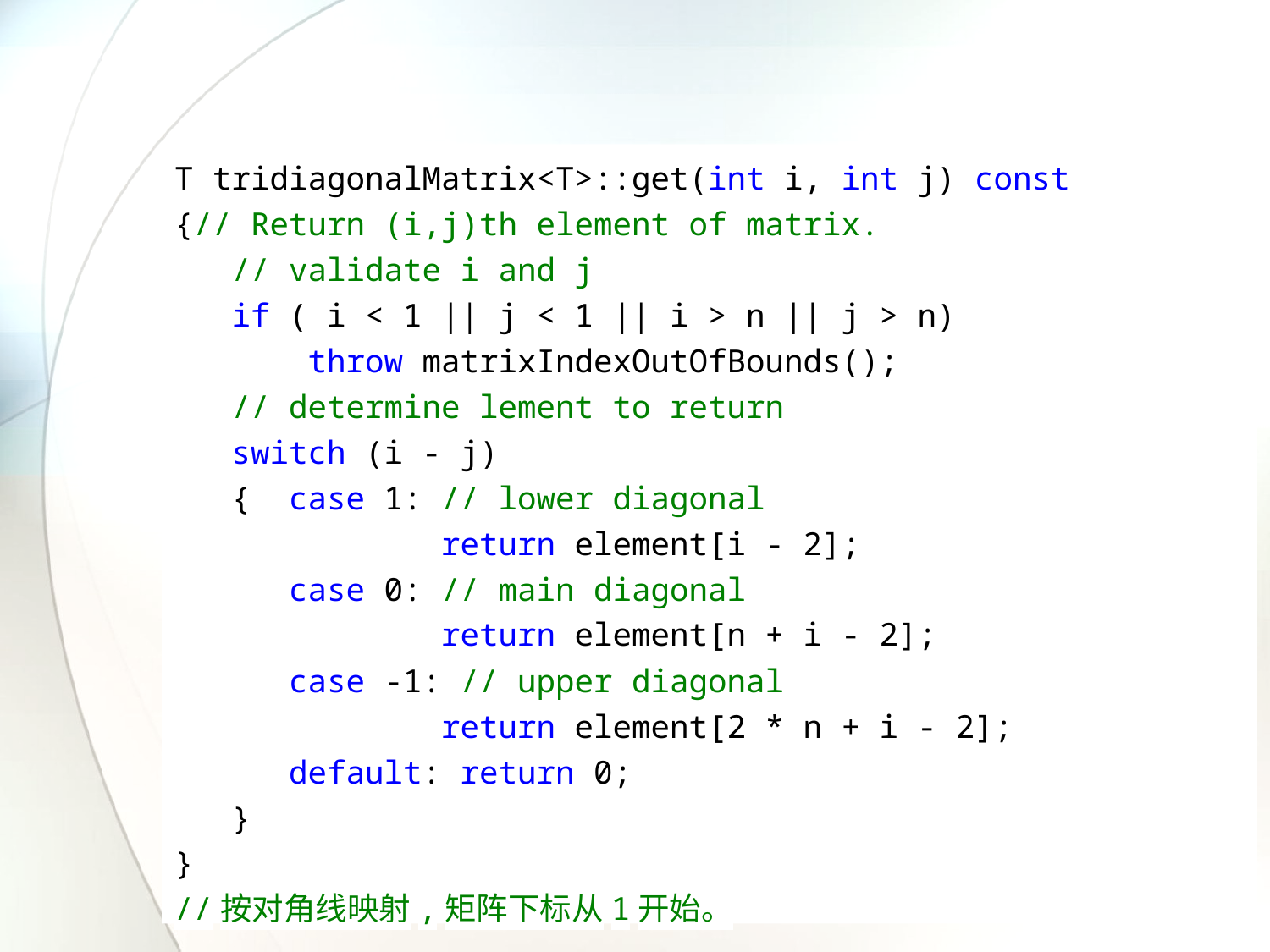

T tridiagonalMatrix<T>::get(int i, int j) const
{// Return (i,j)th element of matrix.
   // validate i and j
   if ( i < 1 || j < 1 || i > n || j > n)
       throw matrixIndexOutOfBounds();
   // determine lement to return
   switch (i - j)
   {  case 1: // lower diagonal
              return element[i - 2];
      case 0: // main diagonal
              return element[n + i - 2];
      case -1: // upper diagonal
              return element[2 * n + i - 2];
      default: return 0;
   }
}
//按对角线映射,矩阵下标从1开始。